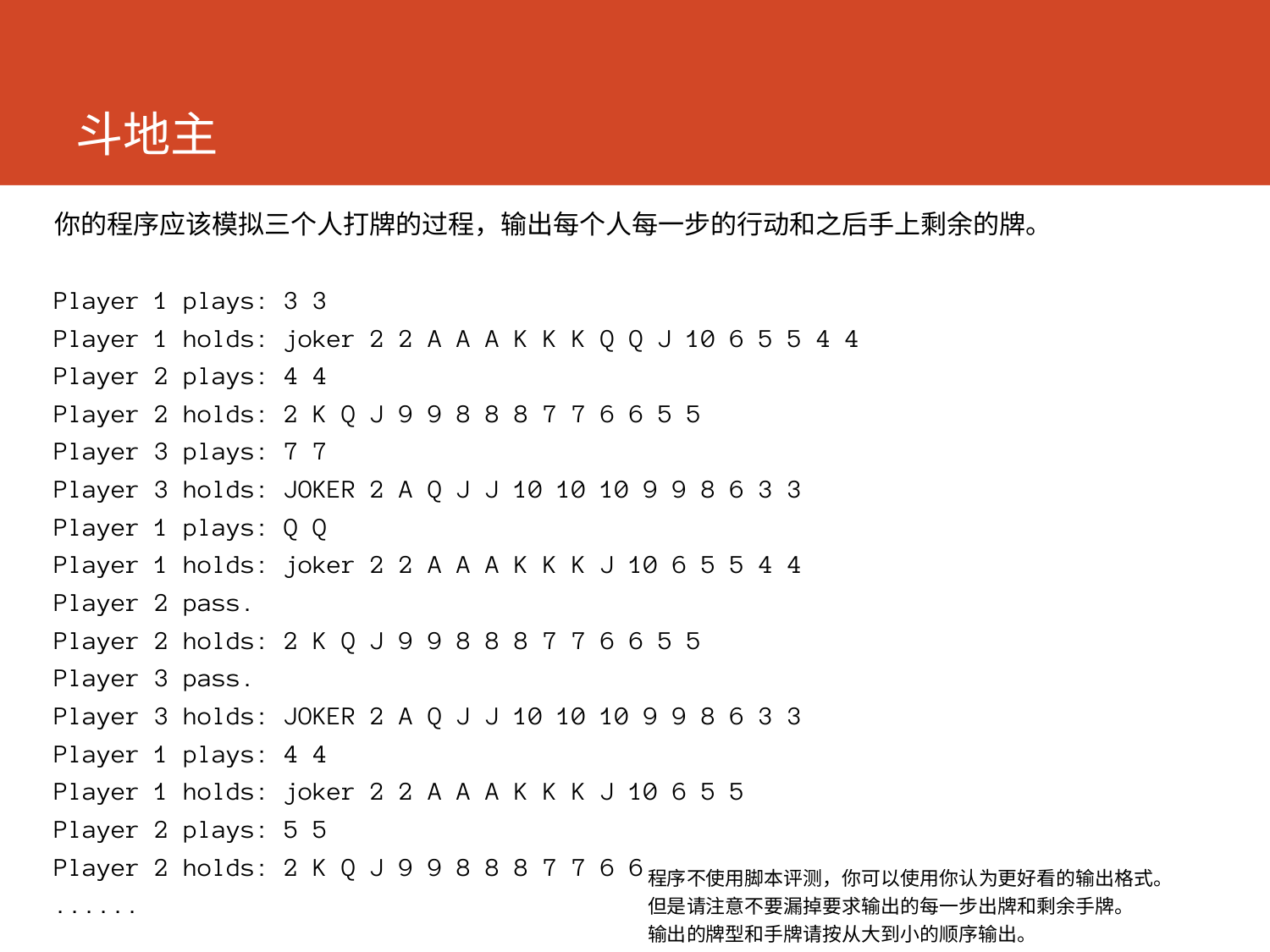

# 斗地主
你的程序应该模拟三个人打牌的过程，输出每个人每一步的行动和之后手上剩余的牌。

Player 1 plays: 3 3
Player 1 holds: joker 2 2 A A A K K K Q Q J 10 6 5 5 4 4
Player 2 plays: 4 4
Player 2 holds: 2 K Q J 9 9 8 8 8 7 7 6 6 5 5
Player 3 plays: 7 7
Player 3 holds: JOKER 2 A Q J J 10 10 10 9 9 8 6 3 3
Player 1 plays: Q Q
Player 1 holds: joker 2 2 A A A K K K J 10 6 5 5 4 4
Player 2 pass.
Player 2 holds: 2 K Q J 9 9 8 8 8 7 7 6 6 5 5
Player 3 pass.
Player 3 holds: JOKER 2 A Q J J 10 10 10 9 9 8 6 3 3
Player 1 plays: 4 4
Player 1 holds: joker 2 2 A A A K K K J 10 6 5 5
Player 2 plays: 5 5
Player 2 holds: 2 K Q J 9 9 8 8 8 7 7 6 6
......
程序不使用脚本评测，你可以使用你认为更好看的输出格式。
但是请注意不要漏掉要求输出的每一步出牌和剩余手牌。
输出的牌型和手牌请按从大到小的顺序输出。